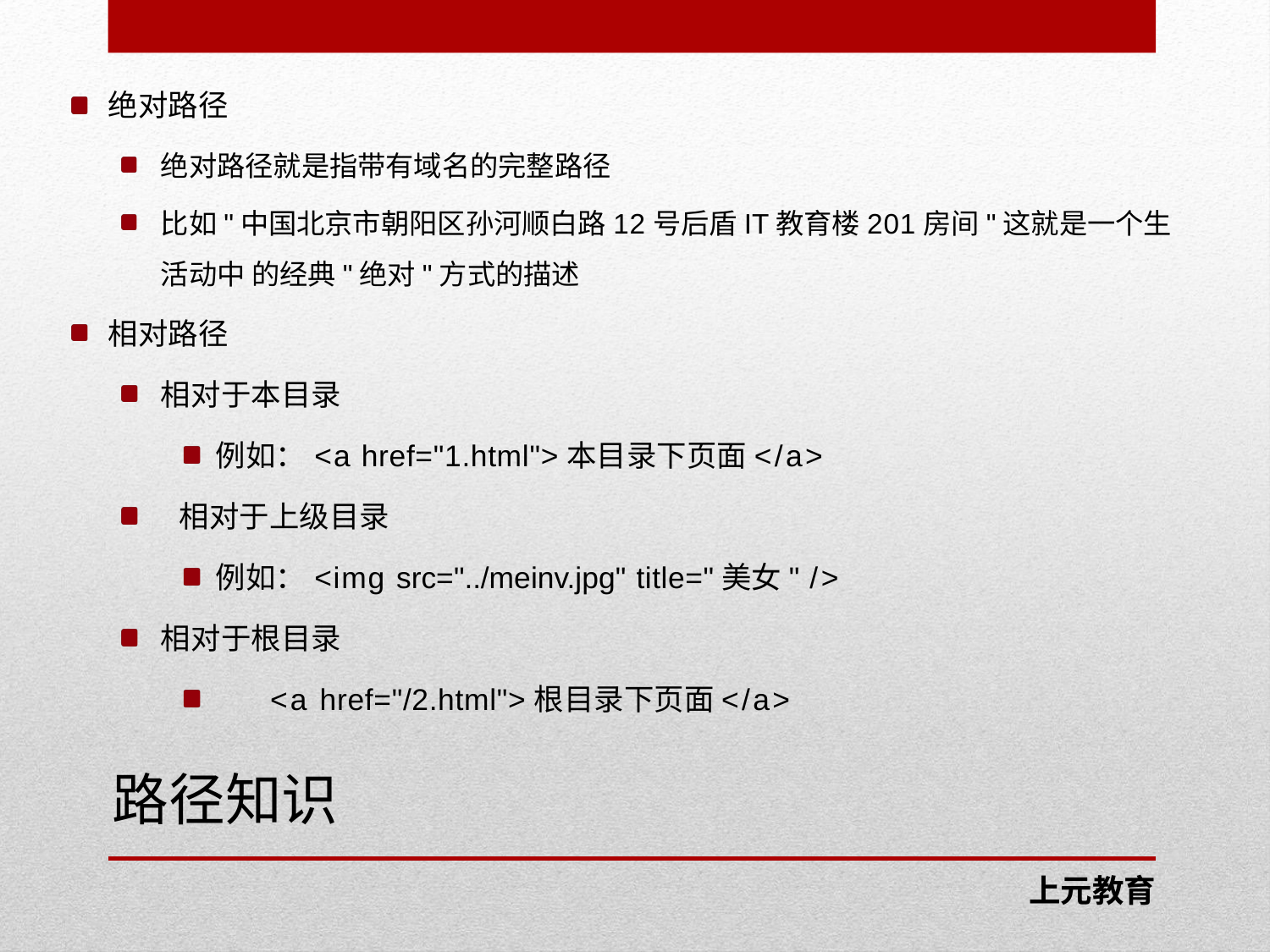

# 绝对路径

绝对路径就是指带有域名的完整路径
比如"中国北京市朝阳区孙河顺白路12号后盾IT教育楼201房间"这就是一个生活动中 的经典"绝对"方式的描述
相对路径
相对于本目录
例如：<a href="1.html">本目录下页面</a>  相对于上级目录
例如：<img src="../meinv.jpg" title="美女" />  相对于根目录
<a href="/2.html">根目录下页面</a>

路径知识

              上元教育